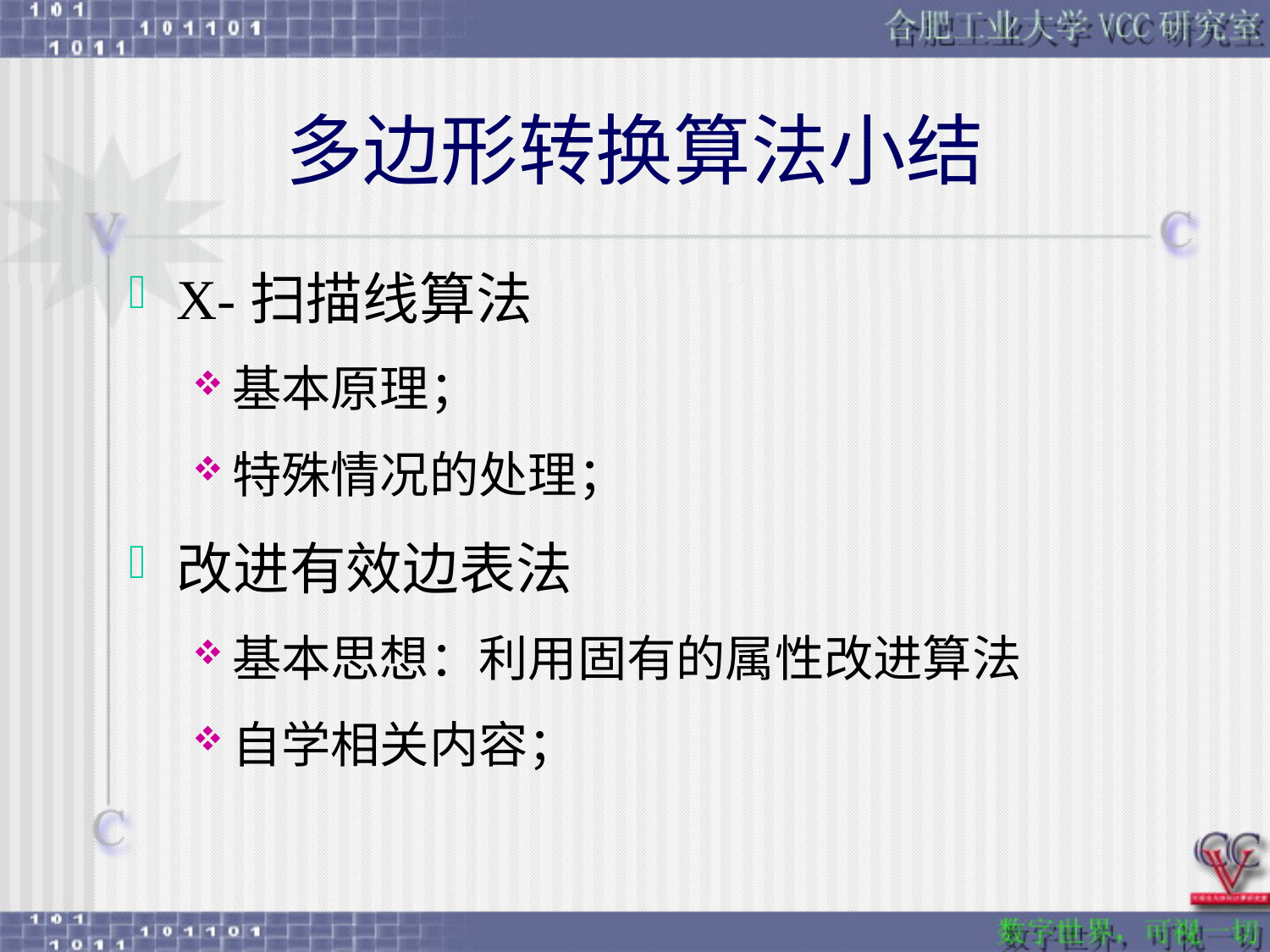

# 多边形转换算法小结
X-扫描线算法
基本原理；
特殊情况的处理；
改进有效边表法
基本思想：利用固有的属性改进算法
自学相关内容；